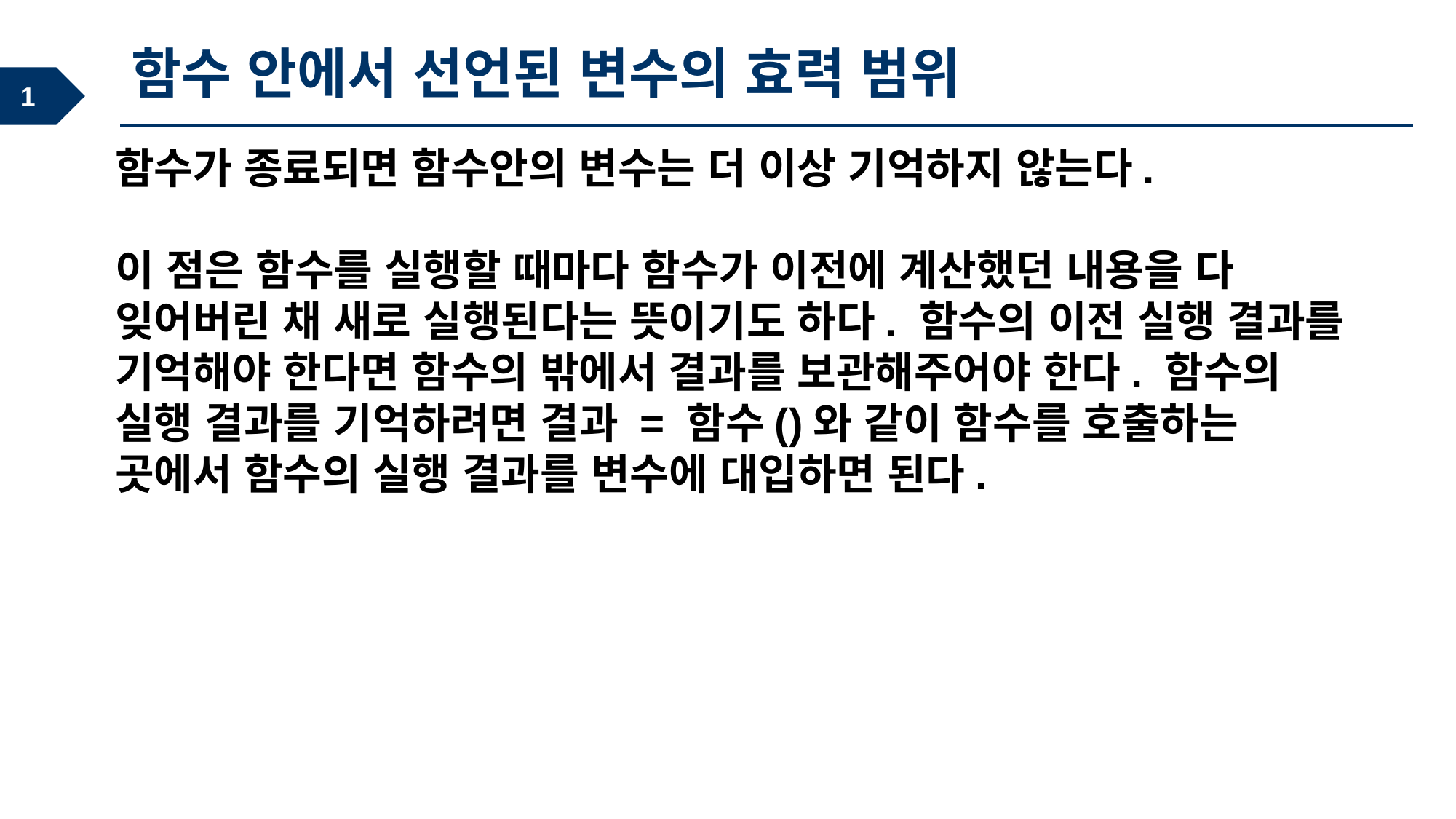

함수 안에서 선언된 변수의 효력 범위
함수가 종료되면 함수안의 변수는 더 이상 기억하지 않는다.

이 점은 함수를 실행할 때마다 함수가 이전에 계산했던 내용을 다 잊어버린 채 새로 실행된다는 뜻이기도 하다. 함수의 이전 실행 결과를 기억해야 한다면 함수의 밖에서 결과를 보관해주어야 한다. 함수의 실행 결과를 기억하려면 결과 = 함수()와 같이 함수를 호출하는 곳에서 함수의 실행 결과를 변수에 대입하면 된다.